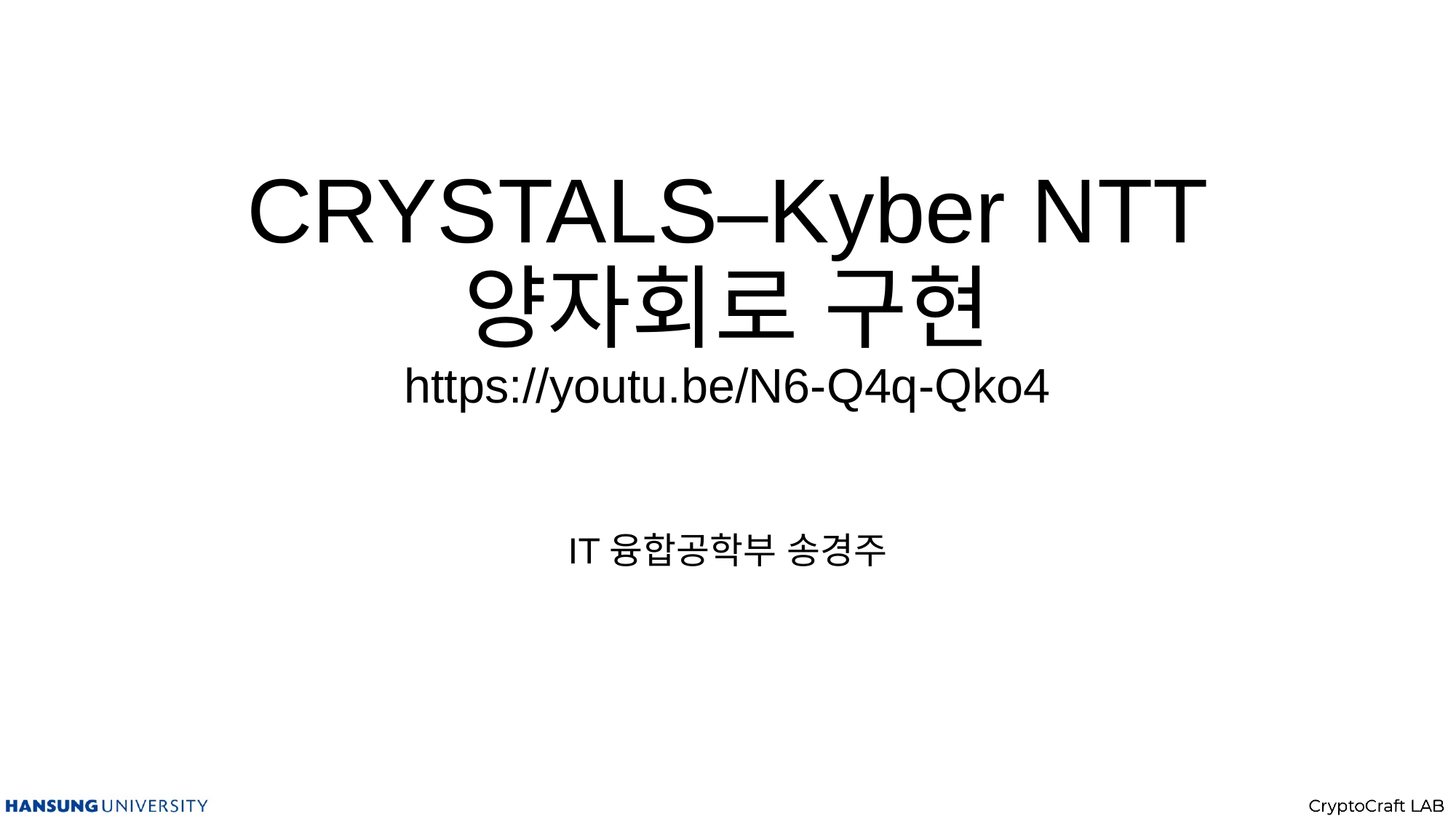

# CRYSTALS–Kyber NTT 양자회로 구현 https://youtu.be/N6-Q4q-Qko4
IT융합공학부 송경주